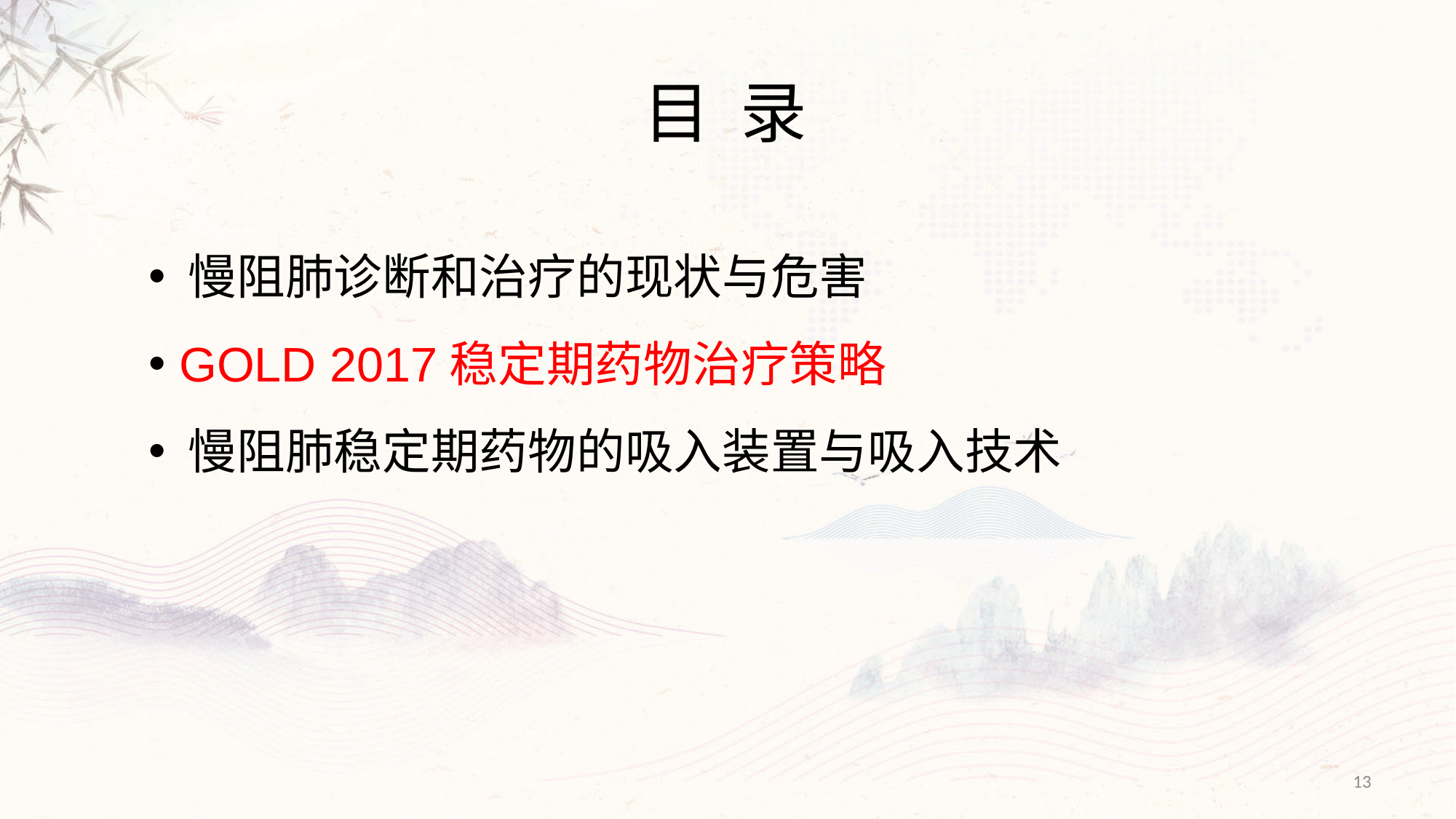

目  录
 慢阻肺诊断和治疗的现状与危害
 GOLD 2017稳定期药物治疗策略
 慢阻肺稳定期药物的吸入装置与吸入技术
13